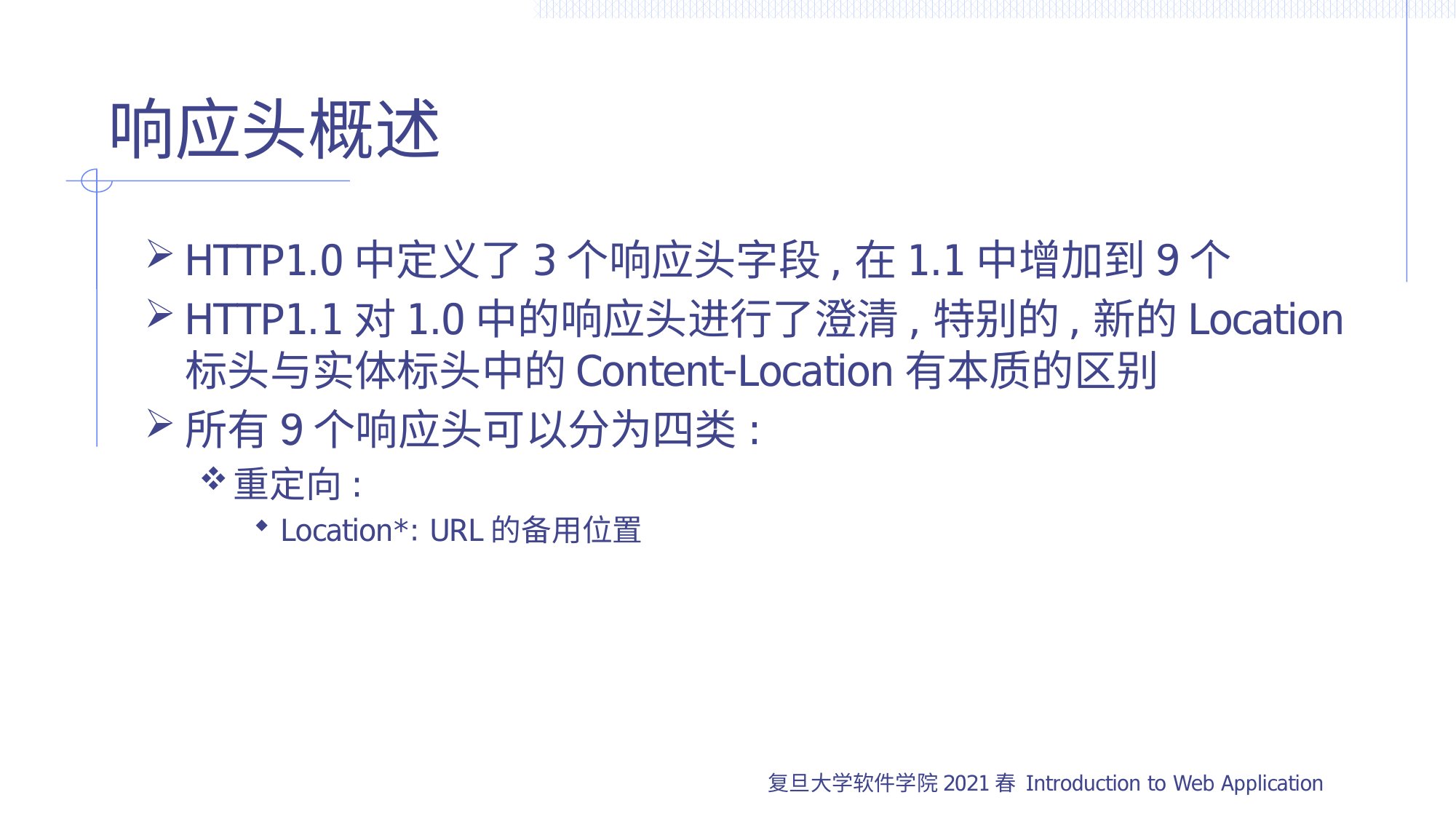

# 响应头概述
HTTP1.0中定义了3个响应头字段,在1.1中增加到9个
HTTP1.1对1.0中的响应头进行了澄清,特别的,新的Location标头与实体标头中的Content-Location有本质的区别
所有9个响应头可以分为四类:
重定向:
Location*: URL的备用位置